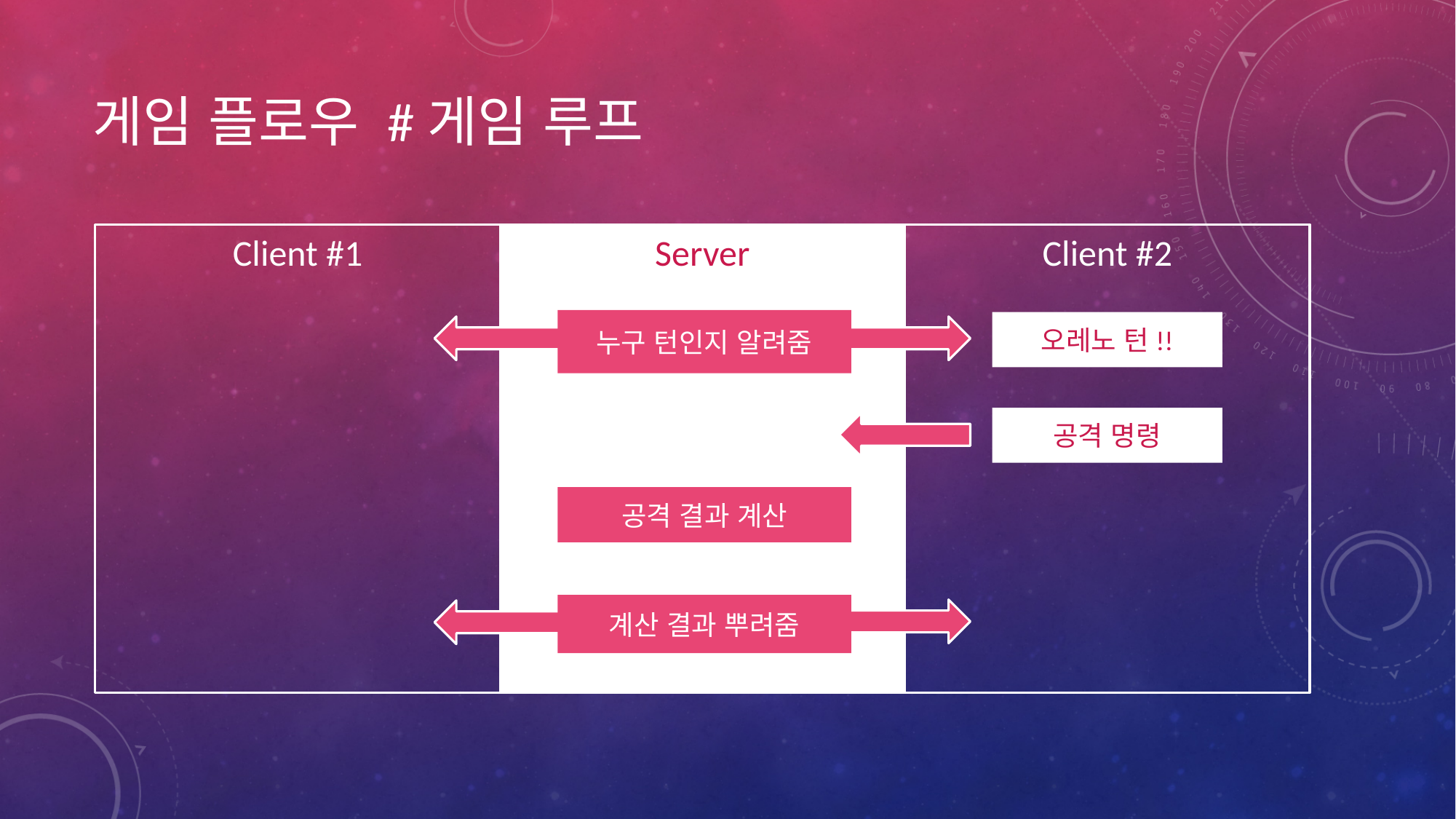

# 게임 플로우 #게임 루프
Client #1
Server
Client #2
누구 턴인지 알려줌
오레노 턴!!

공격 명령

공격 결과 계산
계산 결과 뿌려줌